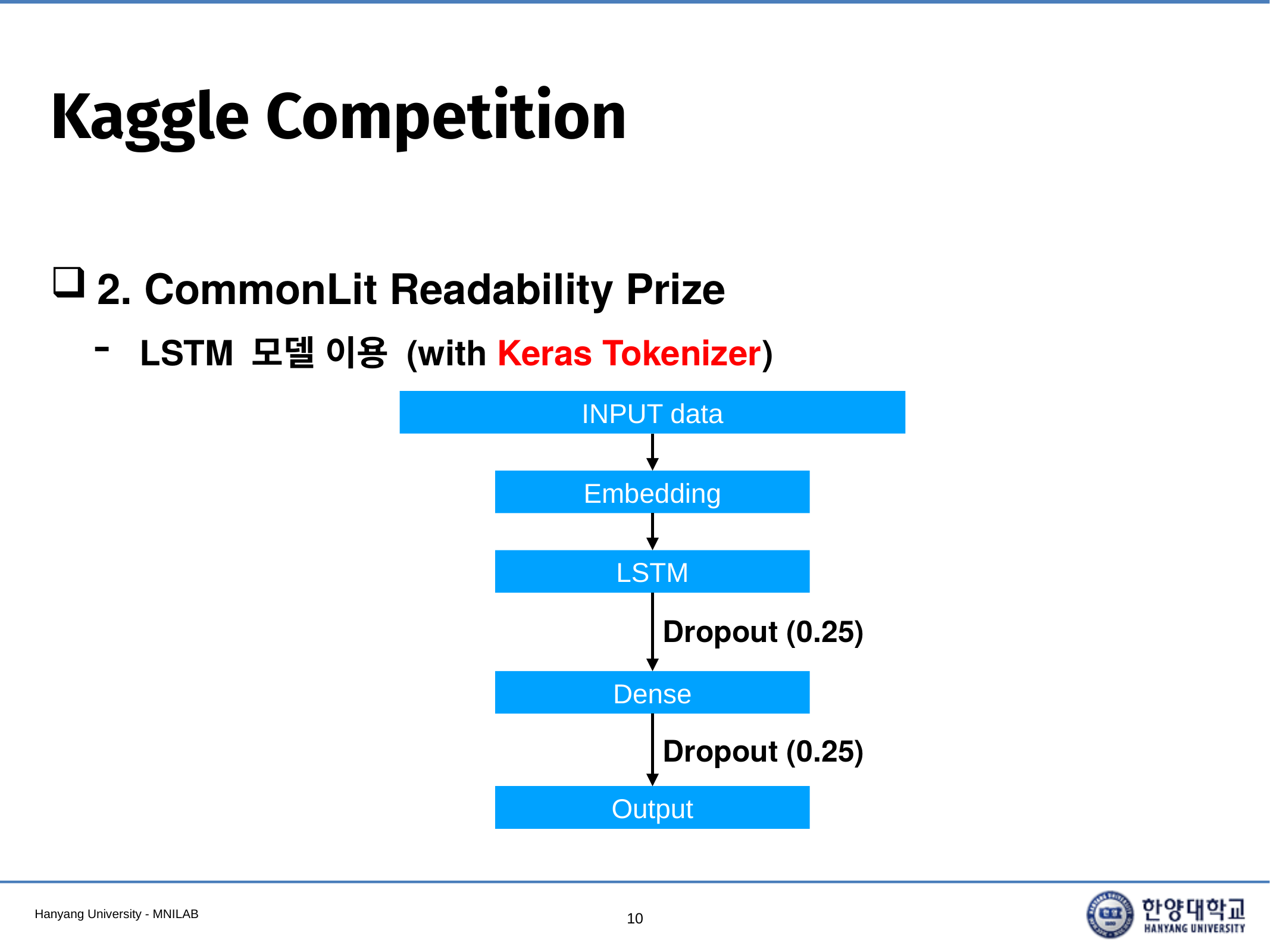

# Kaggle Competition
2. CommonLit Readability Prize
LSTM 모델 이용 (with Keras Tokenizer)
INPUT data
Embedding
LSTM
Dropout (0.25)
Dense
Dropout (0.25)
Output
10